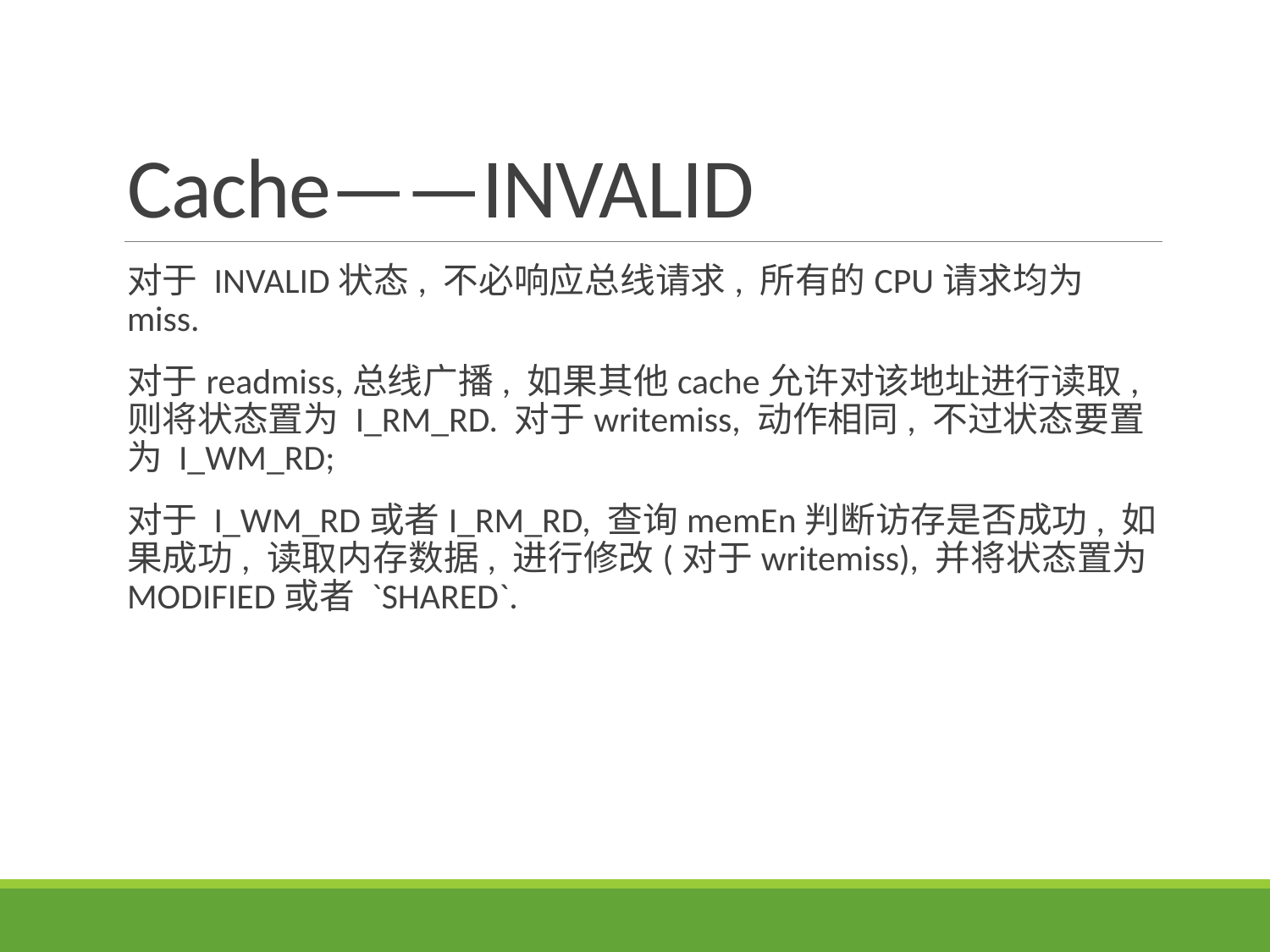

# Cache——INVALID
对于 INVALID状态, 不必响应总线请求, 所有的CPU请求均为miss.
对于readmiss,总线广播, 如果其他cache允许对该地址进行读取, 则将状态置为 I_RM_RD. 对于writemiss, 动作相同, 不过状态要置为 I_WM_RD;
对于 I_WM_RD或者I_RM_RD, 查询memEn判断访存是否成功, 如果成功, 读取内存数据, 进行修改(对于writemiss), 并将状态置为 MODIFIED或者 `SHARED`.